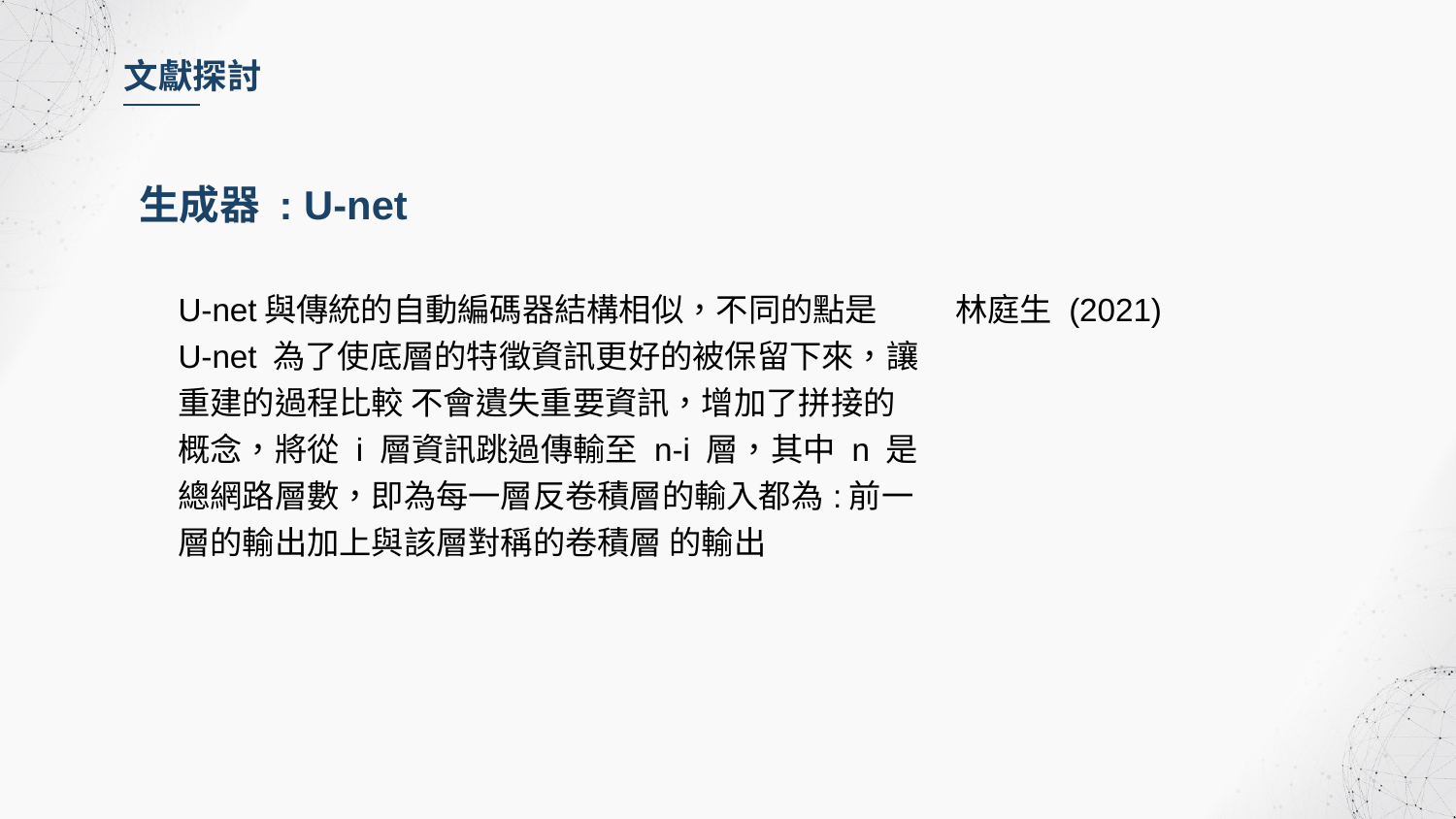

文獻探討
生成器 : U-net
| U-net與傳統的自動編碼器結構相似，不同的點是 U-net 為了使底層的特徵資訊更好的被保留下來，讓重建的過程比較 不會遺失重要資訊，增加了拼接的概念，將從 i 層資訊跳過傳輸至 n-i 層，其中 n 是 總網路層數，即為每一層反卷積層的輸入都為:前一層的輸出加上與該層對稱的卷積層 的輸出 | 林庭生 (2021) |
| --- | --- |